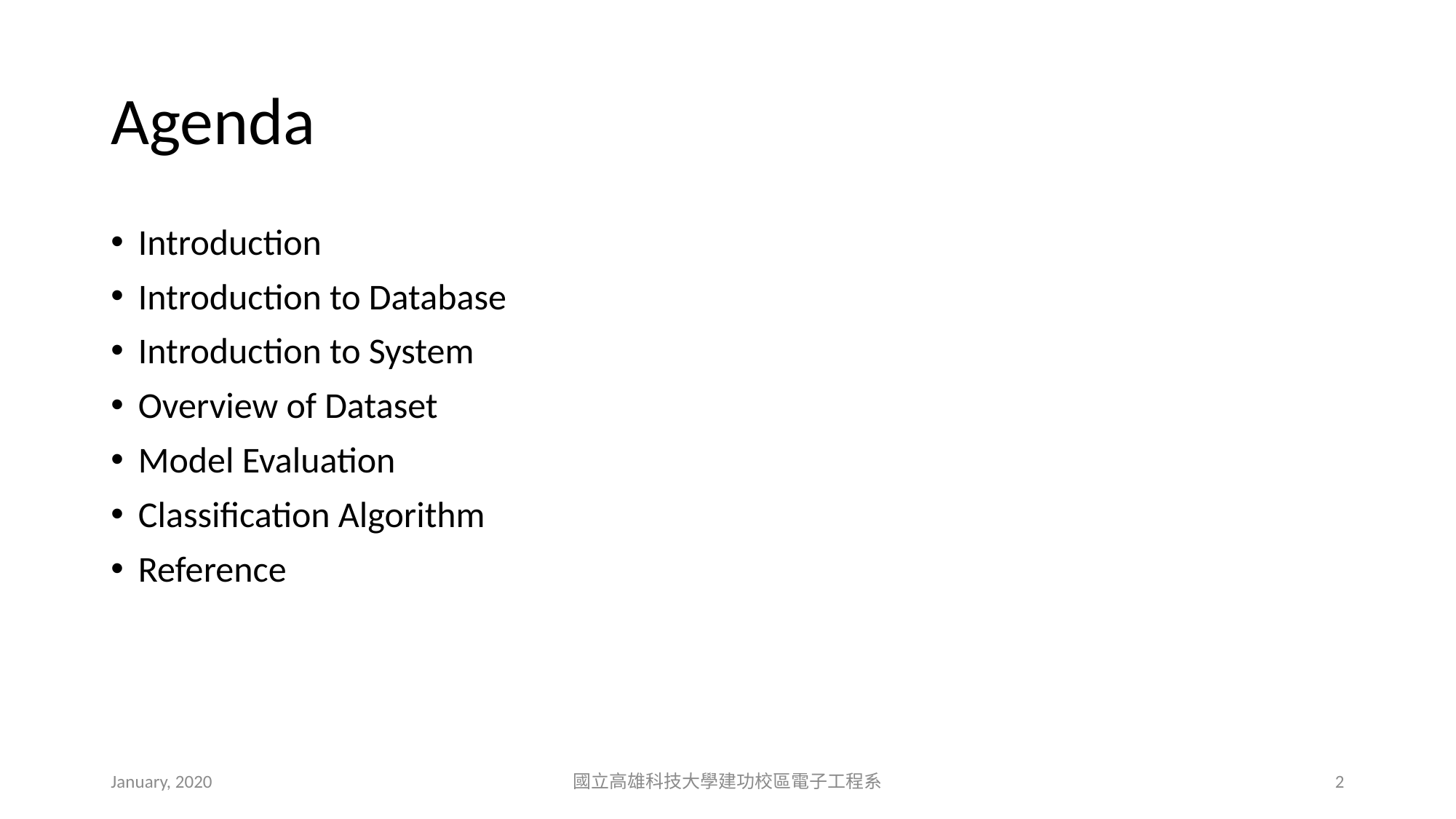

# Agenda
Introduction
Introduction to Database
Introduction to System
Overview of Dataset
Model Evaluation
Classification Algorithm
Reference

January, 2020
國立高雄科技大學建功校區電子工程系
2